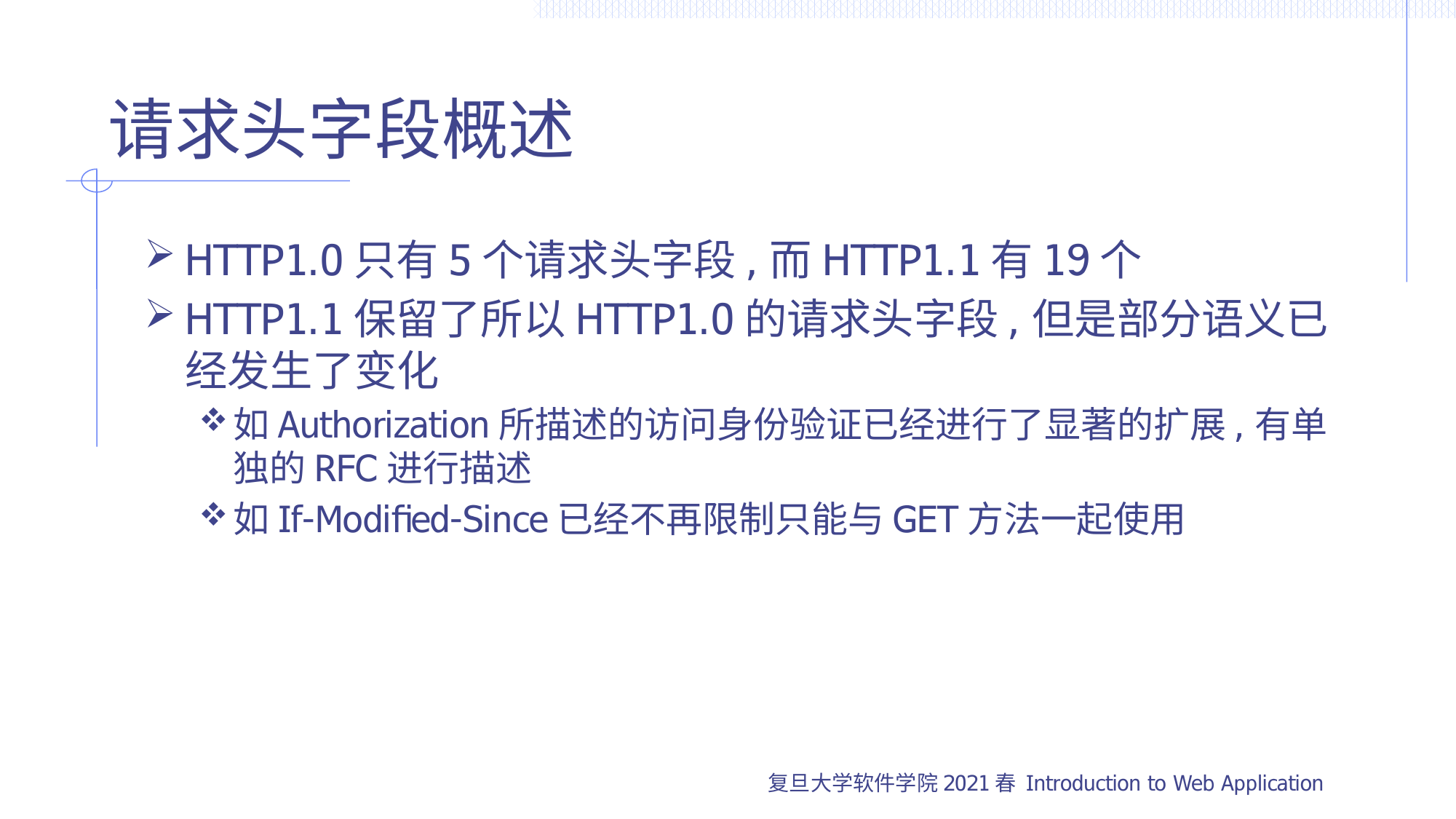

# 请求头字段概述
HTTP1.0只有5个请求头字段,而HTTP1.1有19个
HTTP1.1保留了所以HTTP1.0的请求头字段,但是部分语义已经发生了变化
如Authorization所描述的访问身份验证已经进行了显著的扩展,有单独的RFC进行描述
如If-Modified-Since已经不再限制只能与GET方法一起使用